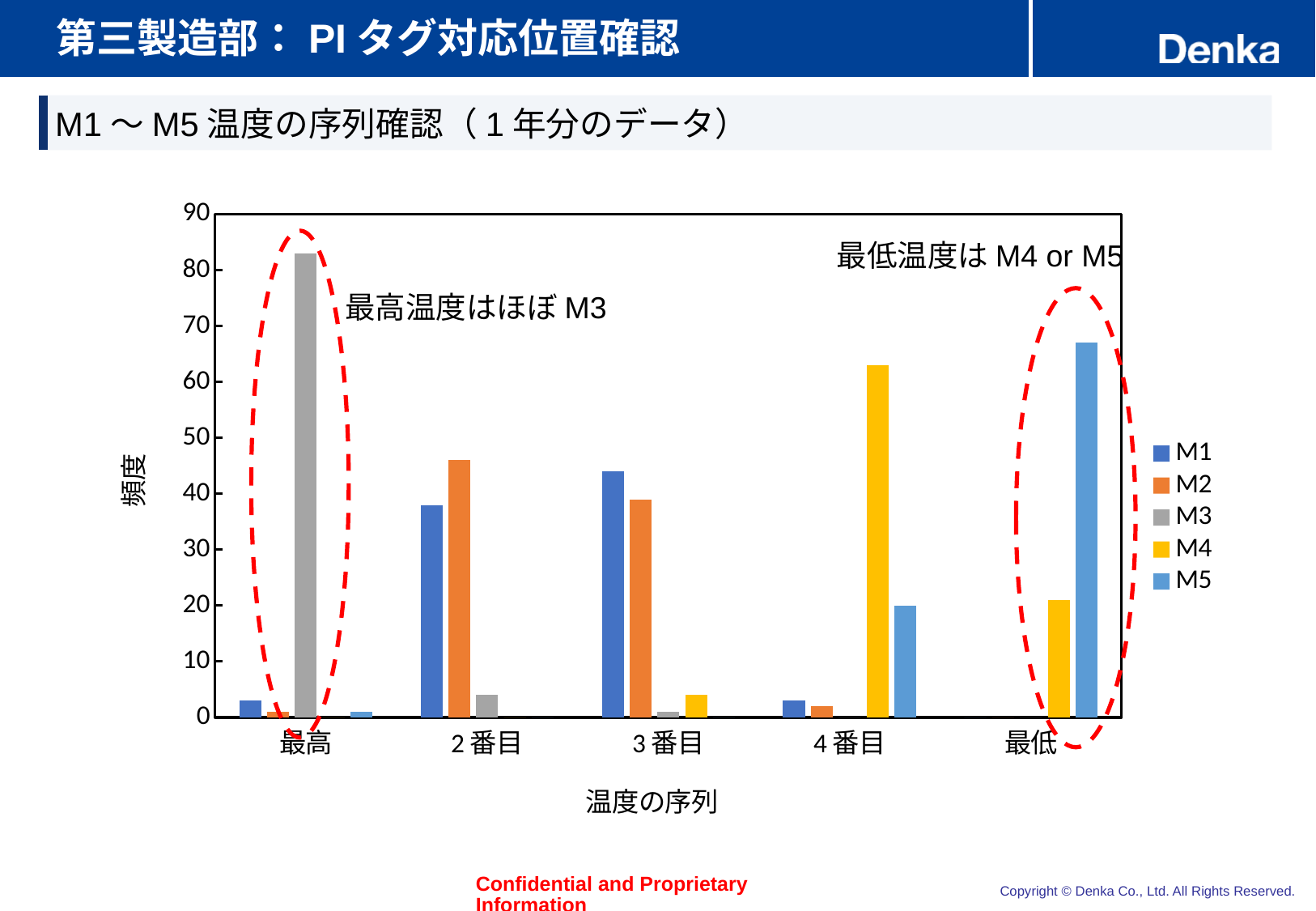

# 第三製造部：PIタグ対応位置確認
M1～M5温度の序列確認（1年分のデータ）

### Chart

| Category | M1 | M2 | M3 | M4 | M5 |
|---|---|---|---|---|---|
| 最高 | 3.0 | 1.0 | 83.0 | 0.0 | 1.0 |
| 2番目 | 38.0 | 46.0 | 4.0 | 0.0 | 0.0 |
| 3番目 | 44.0 | 39.0 | 1.0 | 4.0 | 0.0 |
| 4番目 | 3.0 | 2.0 | 0.0 | 63.0 | 20.0 |
| 最低 | 0.0 | 0.0 | 0.0 | 21.0 | 67.0 |
最低温度はM4 or M5
最高温度はほぼM3